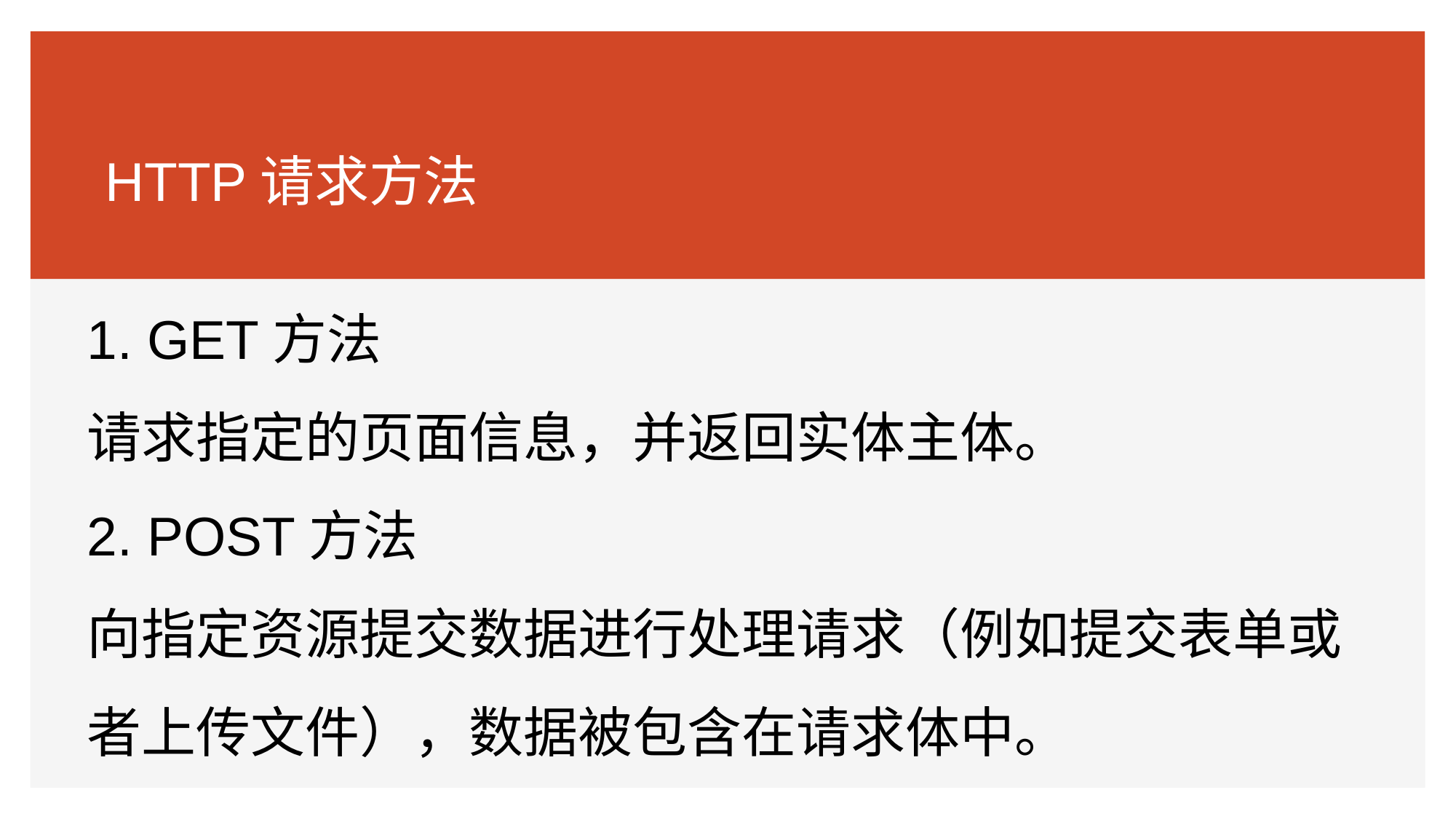

HTTP请求方法
# 1. GET方法 请求指定的页面信息，并返回实体主体。 2. POST方法 向指定资源提交数据进行处理请求（例如提交表单或者上传文件），数据被包含在请求体中。